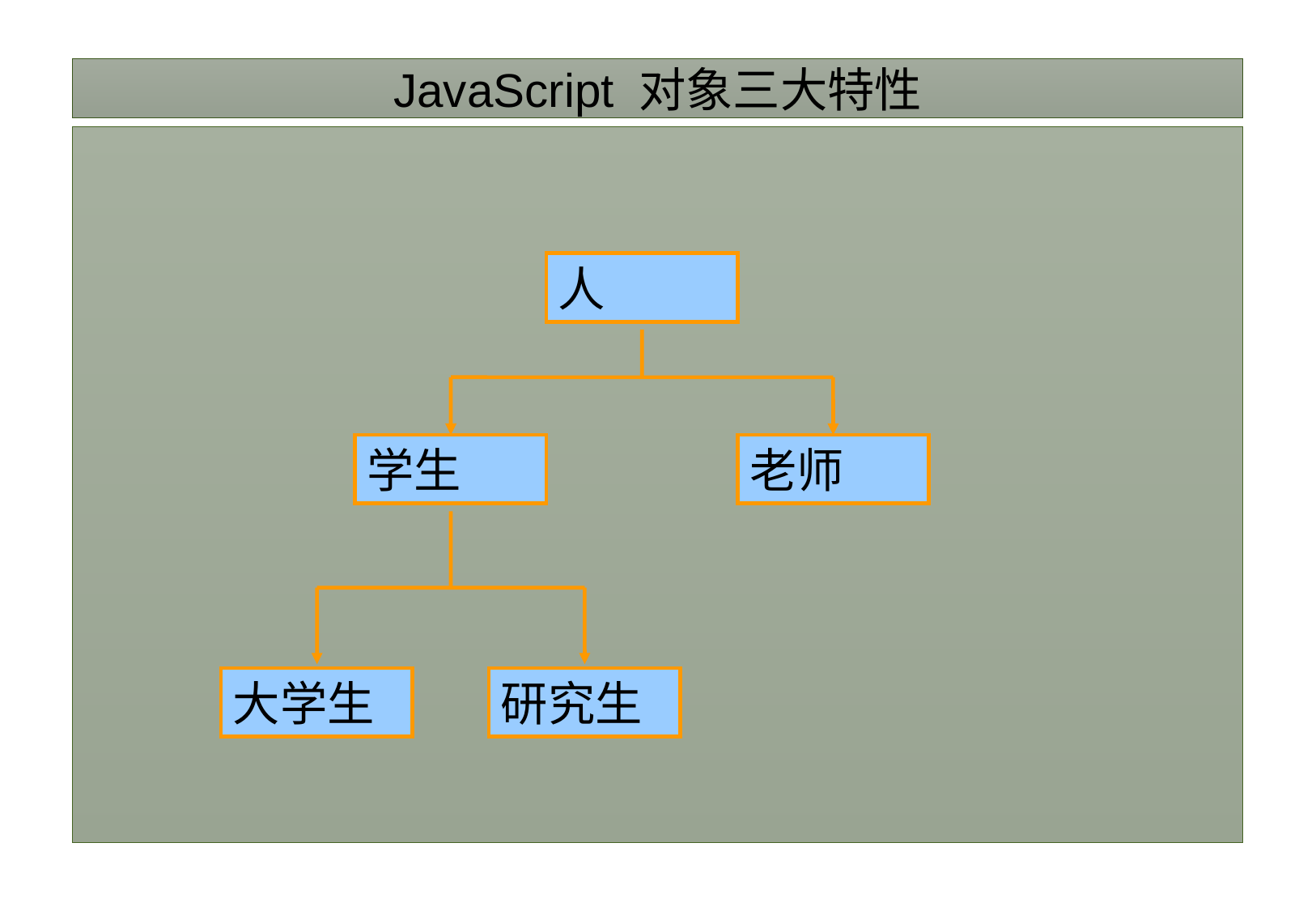

# JavaScript 对象三大特性

人

学生
老师

大学生
研究生